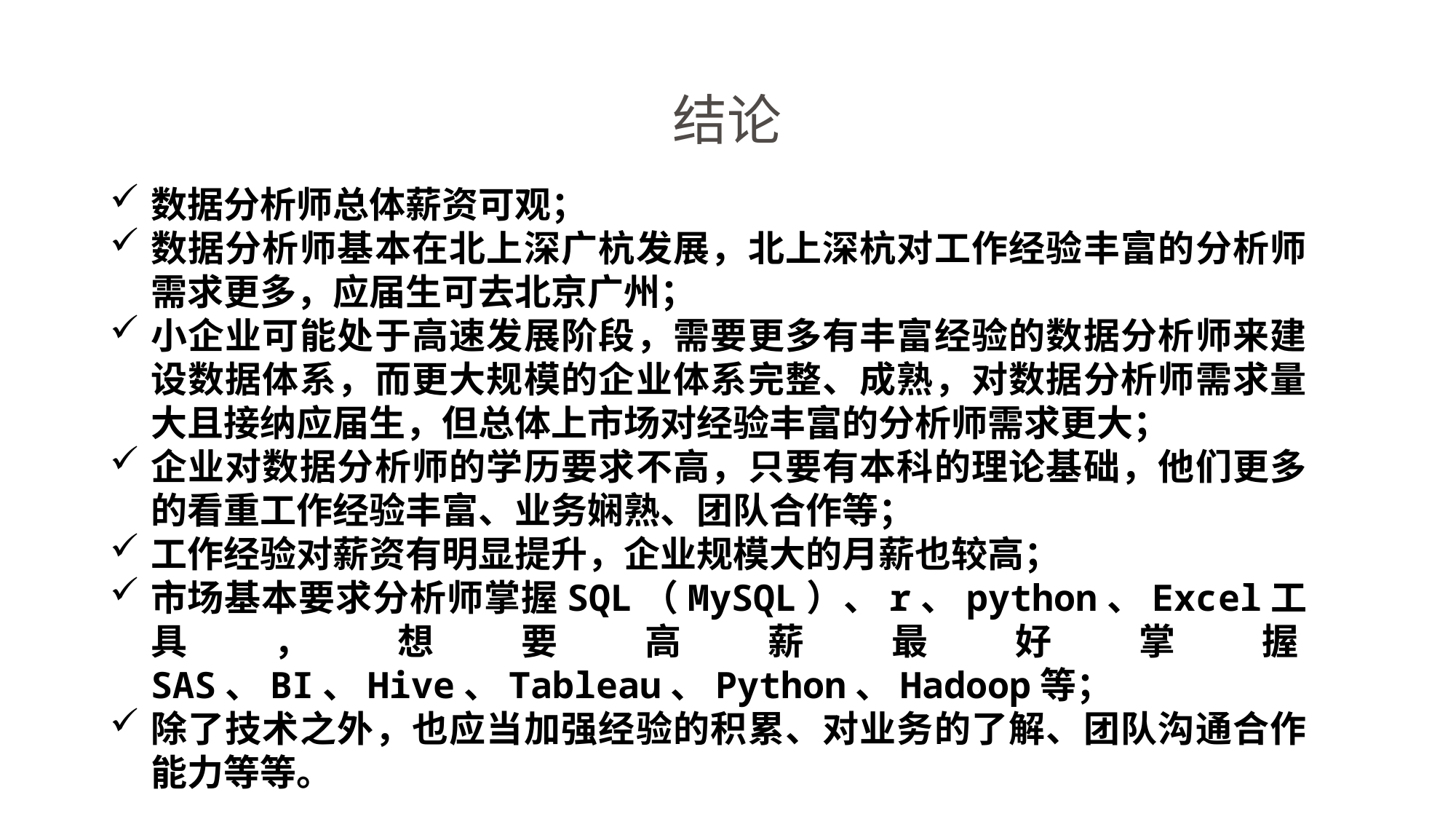

# 结论
数据分析师总体薪资可观；
数据分析师基本在北上深广杭发展，北上深杭对工作经验丰富的分析师需求更多，应届生可去北京广州；
小企业可能处于高速发展阶段，需要更多有丰富经验的数据分析师来建设数据体系，而更大规模的企业体系完整、成熟，对数据分析师需求量大且接纳应届生，但总体上市场对经验丰富的分析师需求更大；
企业对数据分析师的学历要求不高，只要有本科的理论基础，他们更多的看重工作经验丰富、业务娴熟、团队合作等；
工作经验对薪资有明显提升，企业规模大的月薪也较高；
市场基本要求分析师掌握SQL（MySQL）、r、python、Excel工具，想要高薪最好掌握SAS、BI、Hive、Tableau、Python、Hadoop等；
除了技术之外，也应当加强经验的积累、对业务的了解、团队沟通合作能力等等。